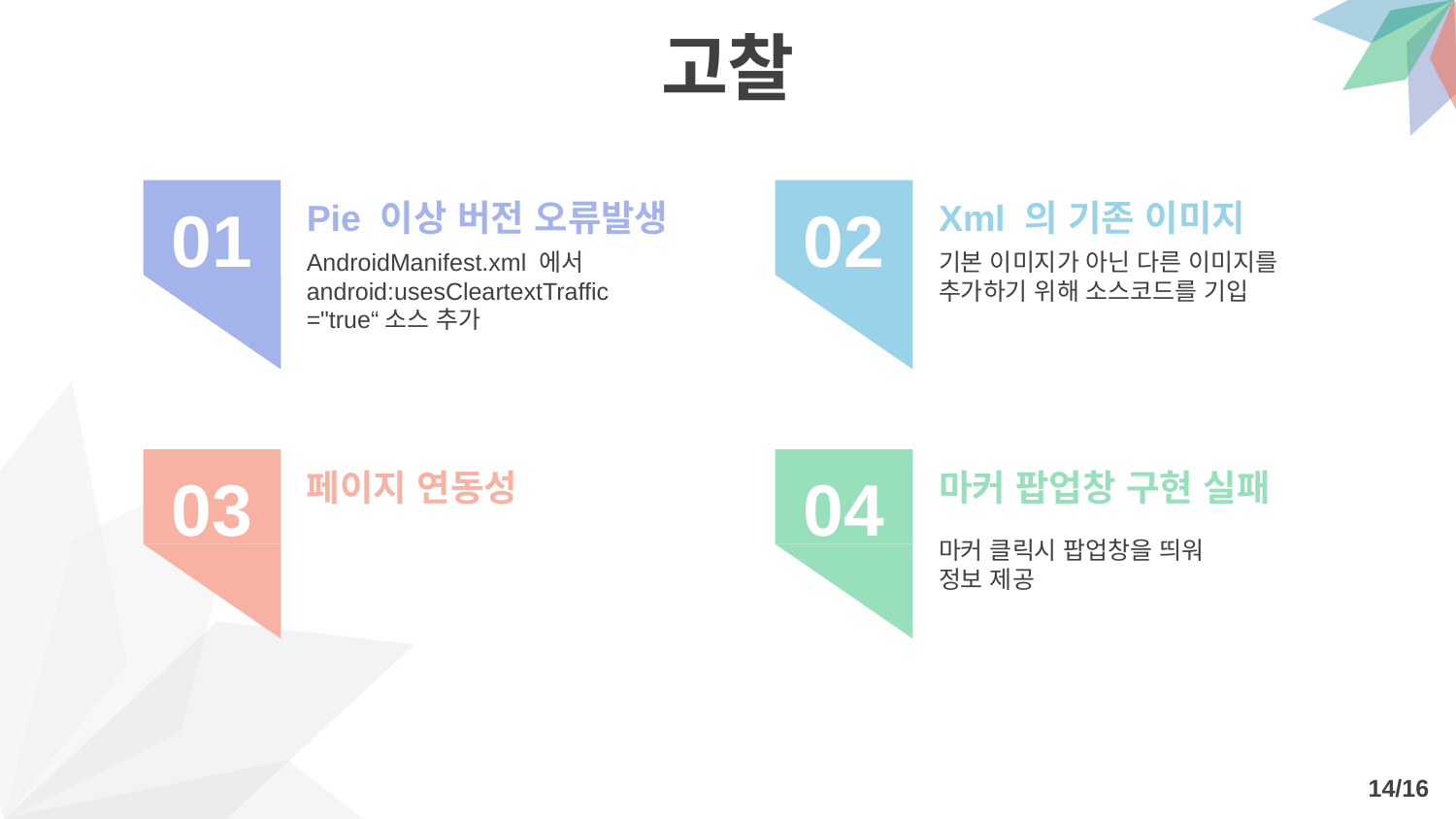

고찰

02
01
Xml 의 기존 이미지
기본 이미지가 아닌 다른 이미지를
추가하기 위해 소스코드를 기입

Pie 이상 버전 오류발생
AndroidManifest.xml 에서android:usesCleartextTraffic
="true“소스 추가

04
03
마커 팝업창 구현 실패
마커 클릭시 팝업창을 띄워
정보 제공
페이지 연동성
14/16